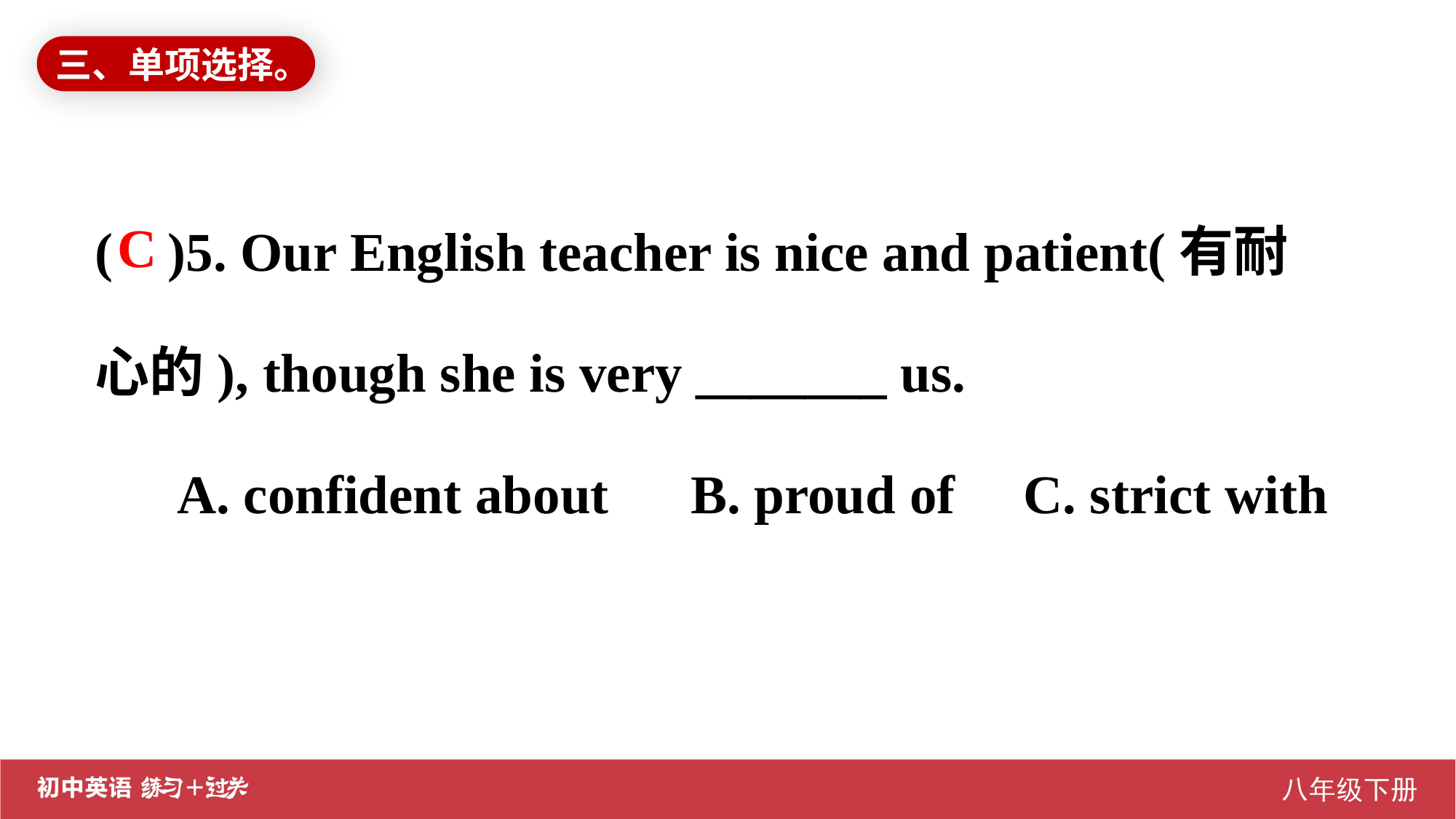

三、单项选择。
(    )5. Our English teacher is nice and patient(有耐心的), though she is very _______ us.
      A. confident about      B. proud of     C. strict with
C